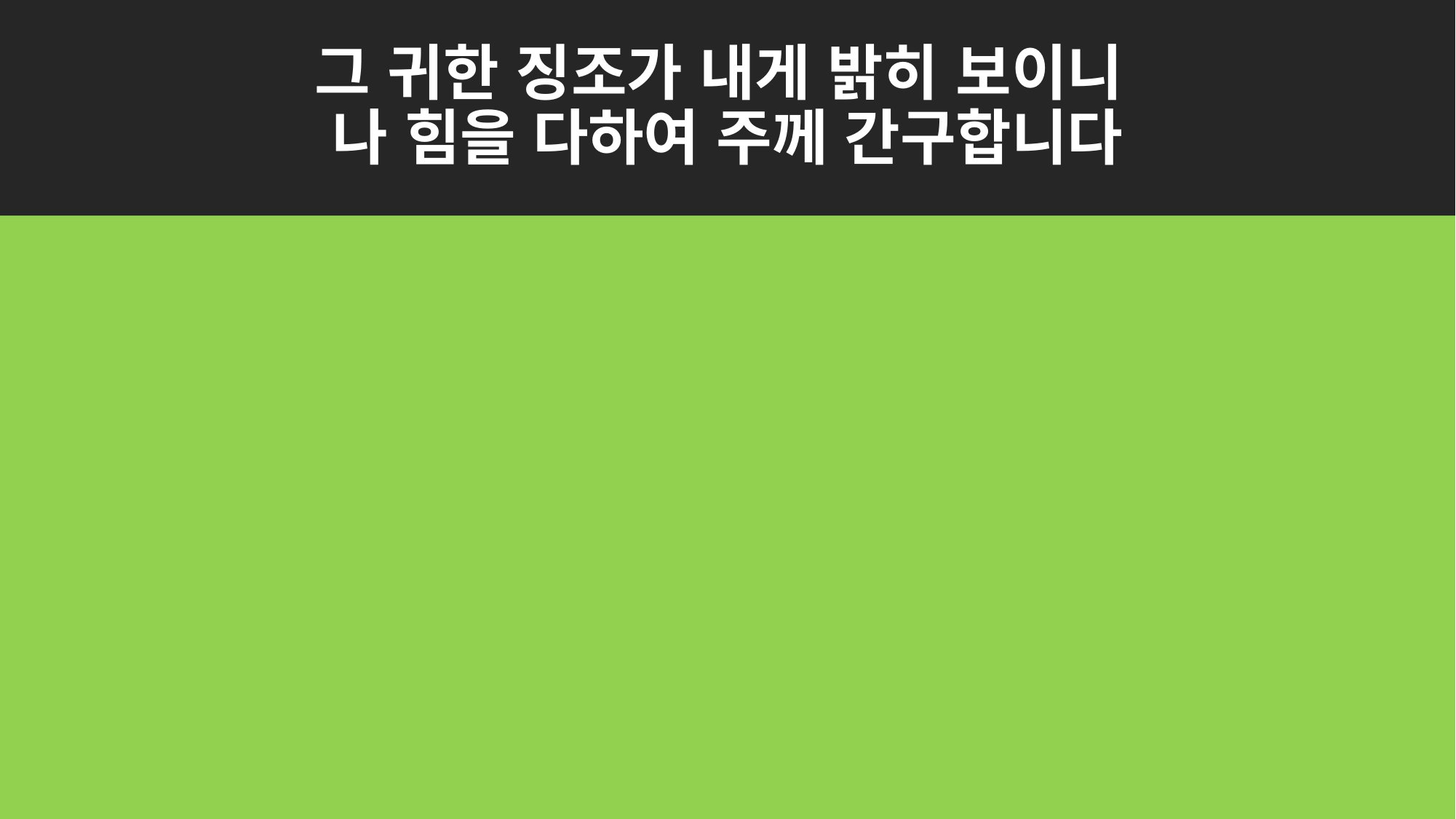

# 그 귀한 징조가 내게 밝히 보이니 나 힘을 다하여 주께 간구합니다